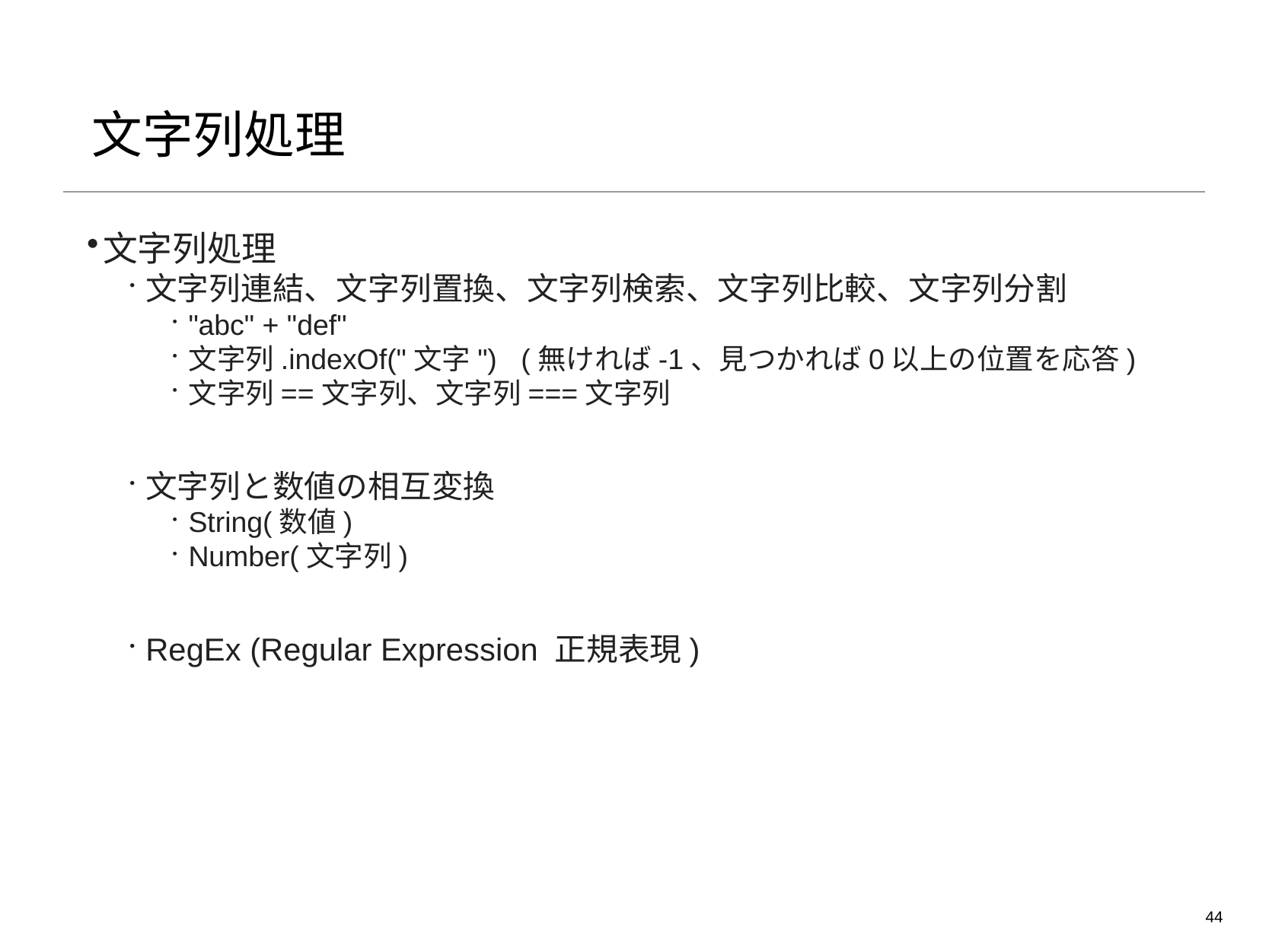

# 文字列処理
文字列処理
文字列連結、文字列置換、文字列検索、文字列比較、文字列分割
"abc" + "def"
文字列.indexOf("文字")   (無ければ-1、見つかれば0以上の位置を応答)
文字列==文字列、文字列===文字列

文字列と数値の相互変換
String(数値)
Number(文字列)

RegEx (Regular Expression 正規表現)
44